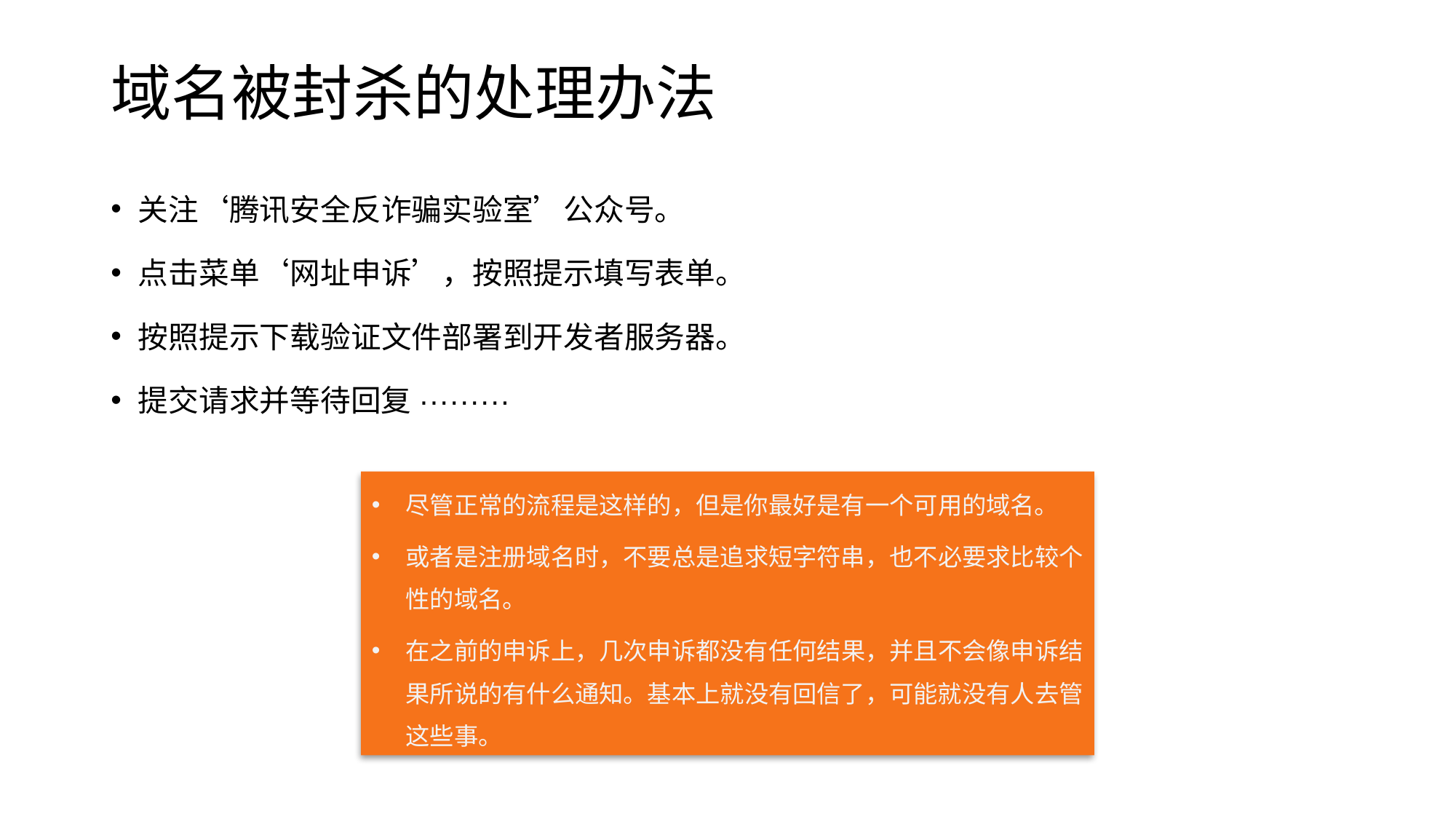

# 域名被封杀的处理办法
关注‘腾讯安全反诈骗实验室’公众号。
点击菜单‘网址申诉’，按照提示填写表单。
按照提示下载验证文件部署到开发者服务器。
提交请求并等待回复·········

尽管正常的流程是这样的，但是你最好是有一个可用的域名。
或者是注册域名时，不要总是追求短字符串，也不必要求比较个性的域名。
在之前的申诉上，几次申诉都没有任何结果，并且不会像申诉结果所说的有什么通知。基本上就没有回信了，可能就没有人去管这些事。